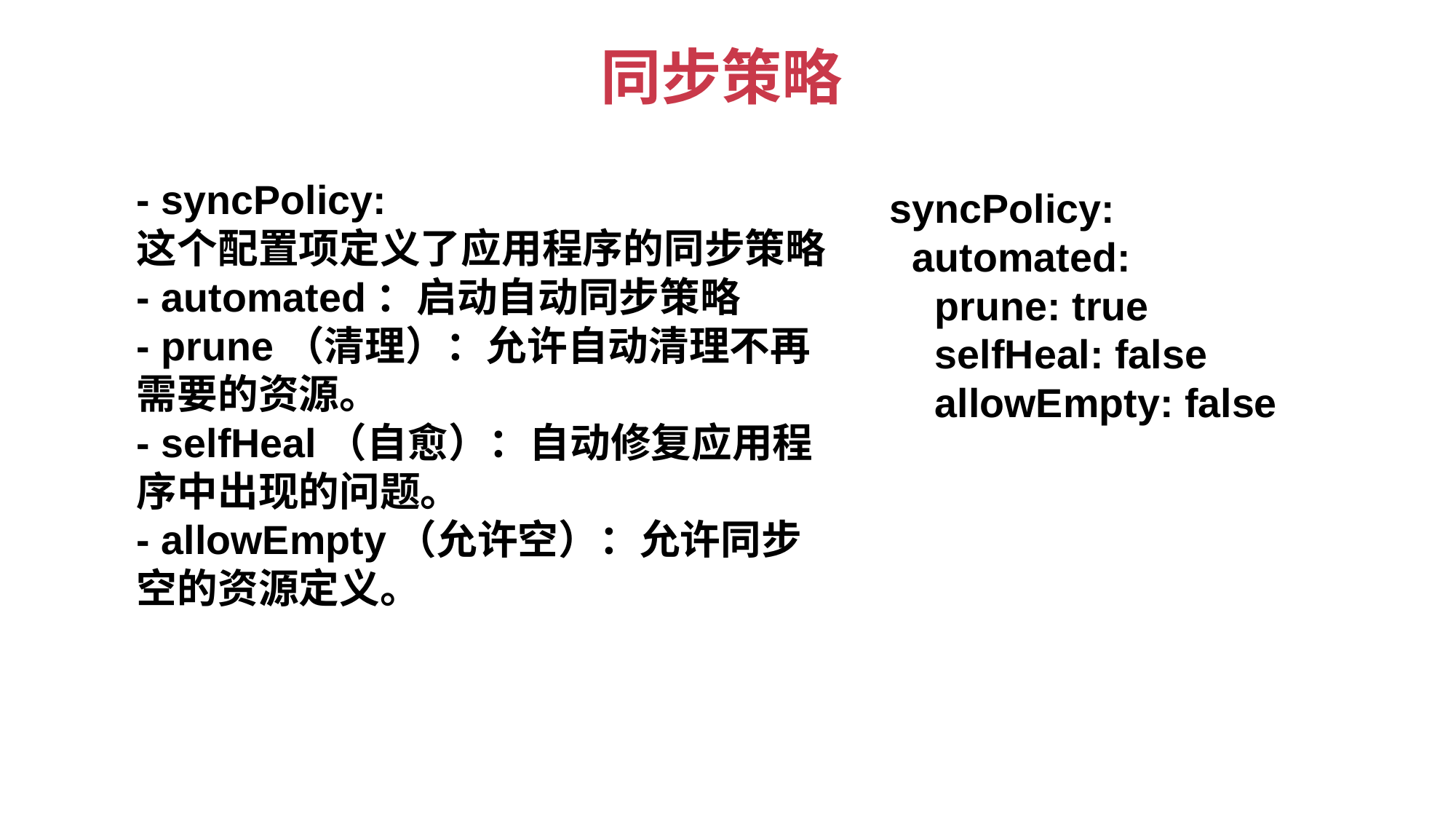

同步策略
- syncPolicy:
这个配置项定义了应用程序的同步策略
- automated：启动自动同步策略
- prune（清理）：允许自动清理不再需要的资源。
- selfHeal（自愈）：自动修复应用程序中出现的问题。
- allowEmpty（允许空）：允许同步空的资源定义。
  syncPolicy:
    automated:
      prune: true
      selfHeal: false
      allowEmpty: false